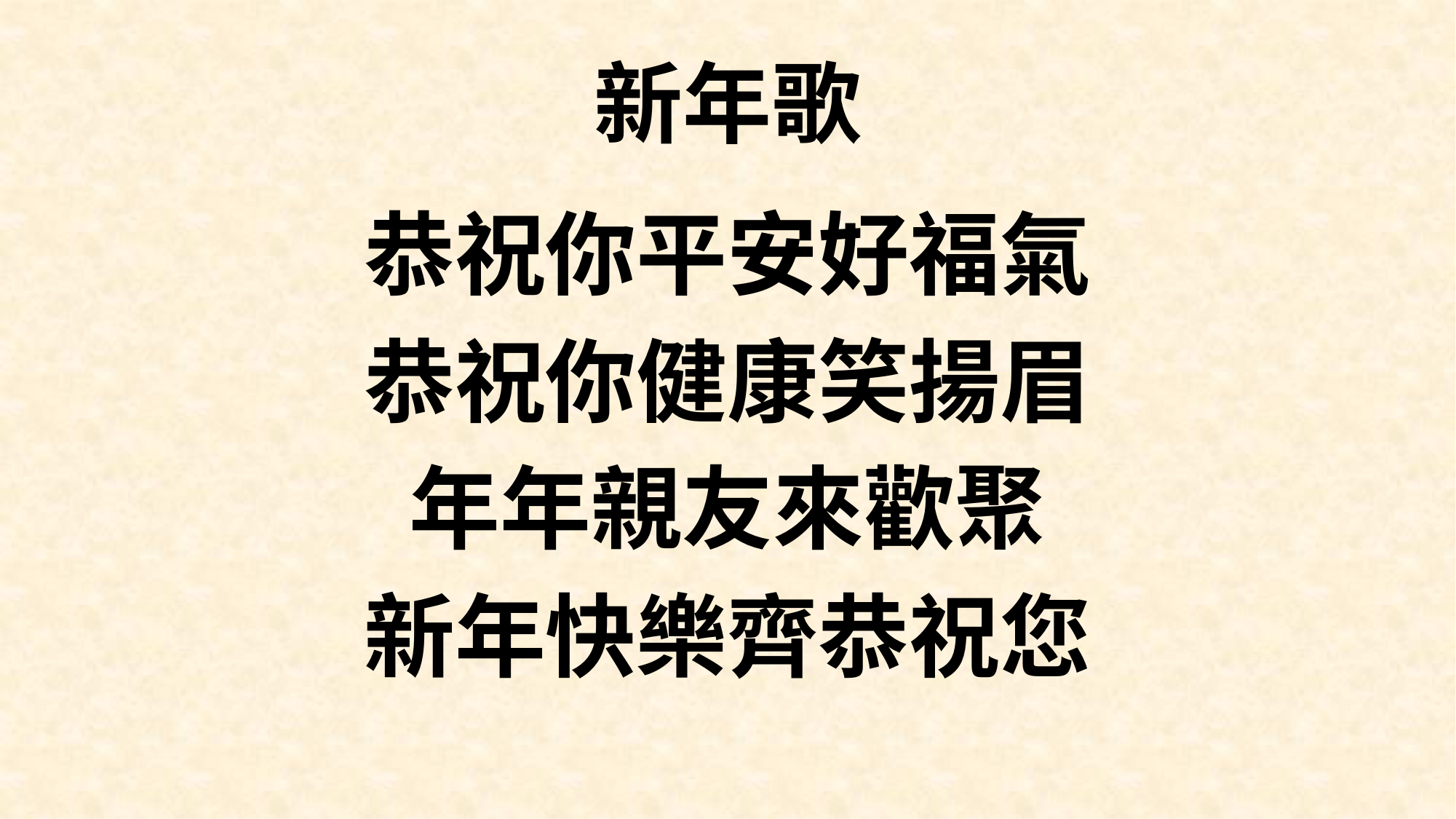

# 新年歌
恭祝你平安好福氣
恭祝你健康笑揚眉
年年親友來歡聚
新年快樂齊恭祝您